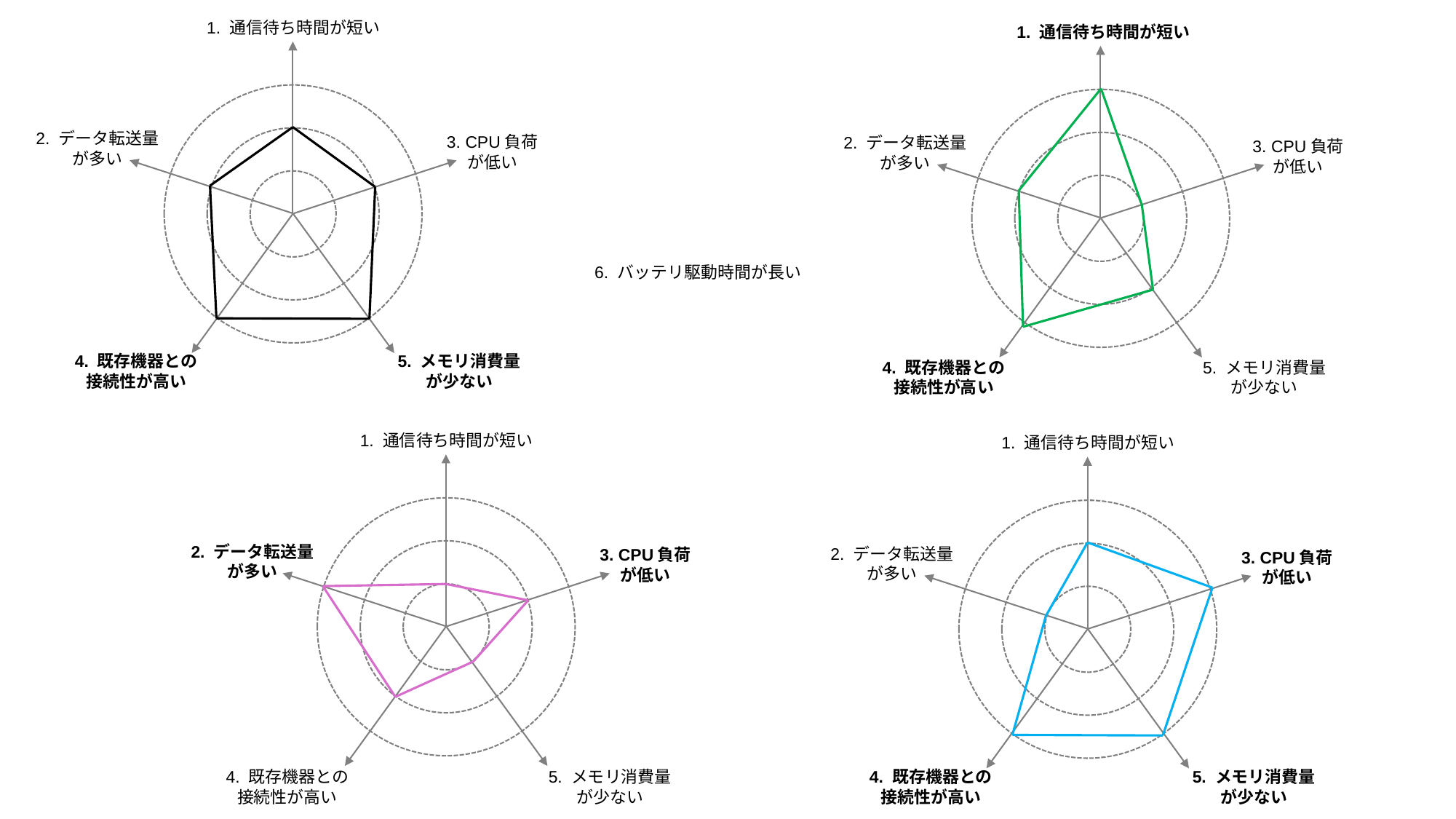

1. 通信待ち時間が短い
1. 通信待ち時間が短い

2. データ転送量
が多い
3. CPU負荷
が低い
2. データ転送量
が多い

3. CPU負荷
が低い

6. バッテリ駆動時間が長い

4. 既存機器との
接続性が高い
5. メモリ消費量
が少ない
4. 既存機器との
接続性が高い
5. メモリ消費量
が少ない
1. 通信待ち時間が短い
1. 通信待ち時間が短い

2. データ転送量
が多い
2. データ転送量
が多い
3. CPU負荷
が低い

3. CPU負荷
が低い

4. 既存機器との
接続性が高い
5. メモリ消費量
が少ない
4. 既存機器との
接続性が高い
5. メモリ消費量
が少ない